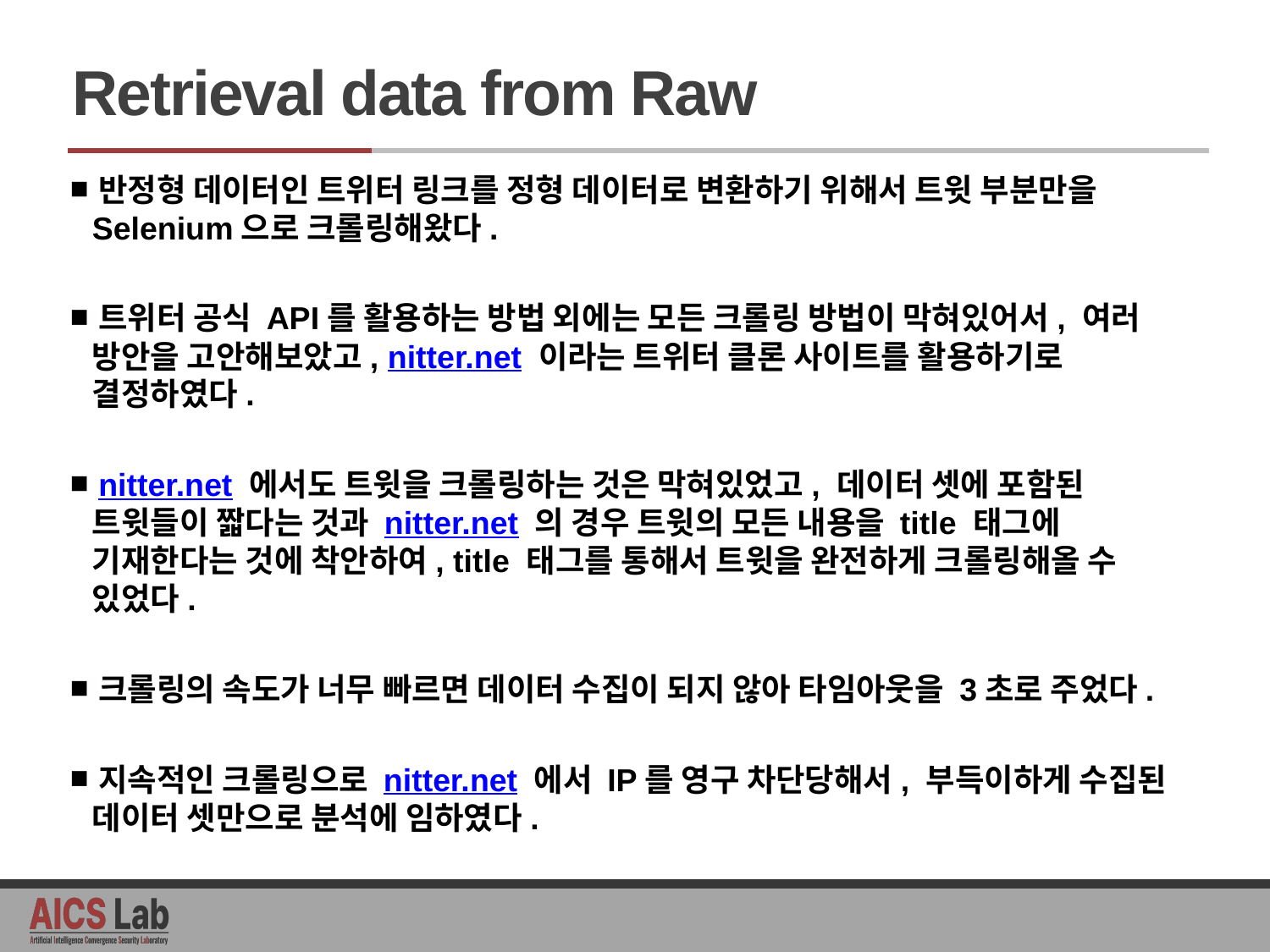

# Retrieval data from Raw
반정형 데이터인 트위터 링크를 정형 데이터로 변환하기 위해서 트윗 부분만을 Selenium으로 크롤링해왔다.

트위터 공식 API를 활용하는 방법 외에는 모든 크롤링 방법이 막혀있어서, 여러 방안을 고안해보았고, nitter.net 이라는 트위터 클론 사이트를 활용하기로 결정하였다.

nitter.net 에서도 트윗을 크롤링하는 것은 막혀있었고, 데이터 셋에 포함된 트윗들이 짧다는 것과 nitter.net 의 경우 트윗의 모든 내용을 title 태그에 기재한다는 것에 착안하여, title 태그를 통해서 트윗을 완전하게 크롤링해올 수 있었다.

크롤링의 속도가 너무 빠르면 데이터 수집이 되지 않아 타임아웃을 3초로 주었다.

지속적인 크롤링으로 nitter.net 에서 IP를 영구 차단당해서, 부득이하게 수집된 데이터 셋만으로 분석에 임하였다.